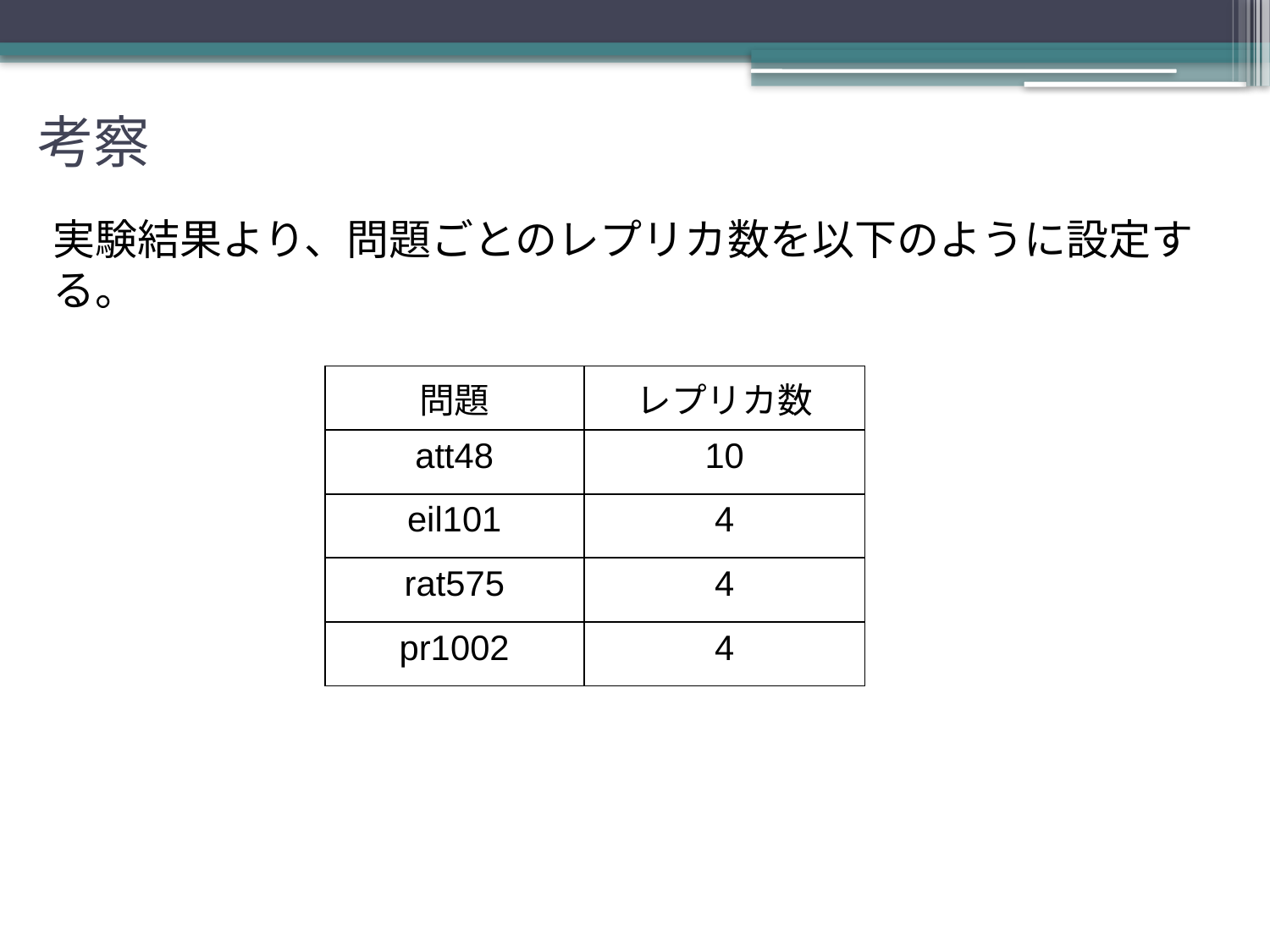

# 考察
実験結果より、問題ごとのレプリカ数を以下のように設定する。
| 問題 | レプリカ数 |
| --- | --- |
| att48 | 10 |
| eil101 | 4 |
| rat575 | 4 |
| pr1002 | 4 |